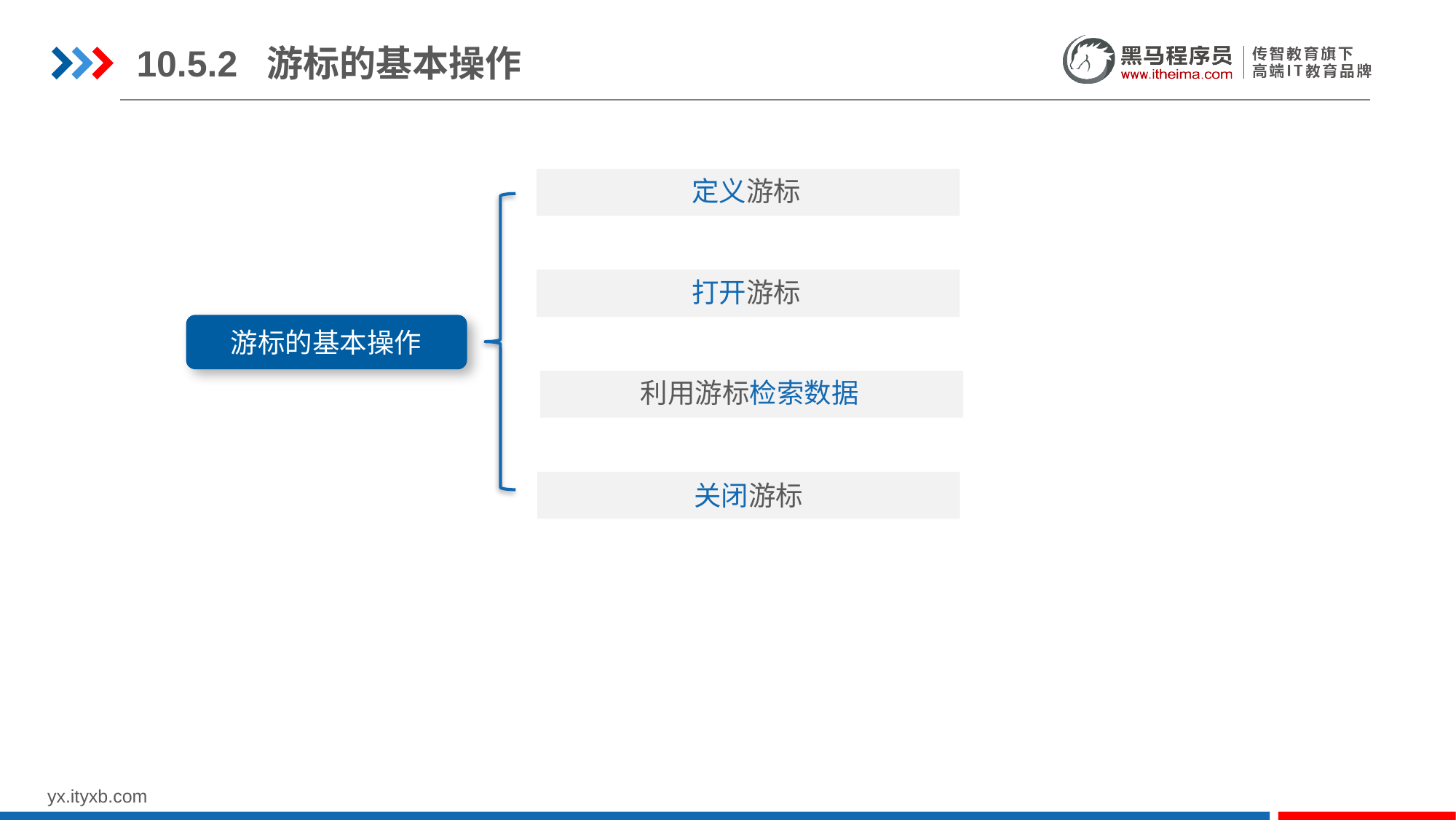

10.5.2  游标的基本操作
定义游标

打开游标

游标的基本操作
利用游标检索数据

关闭游标